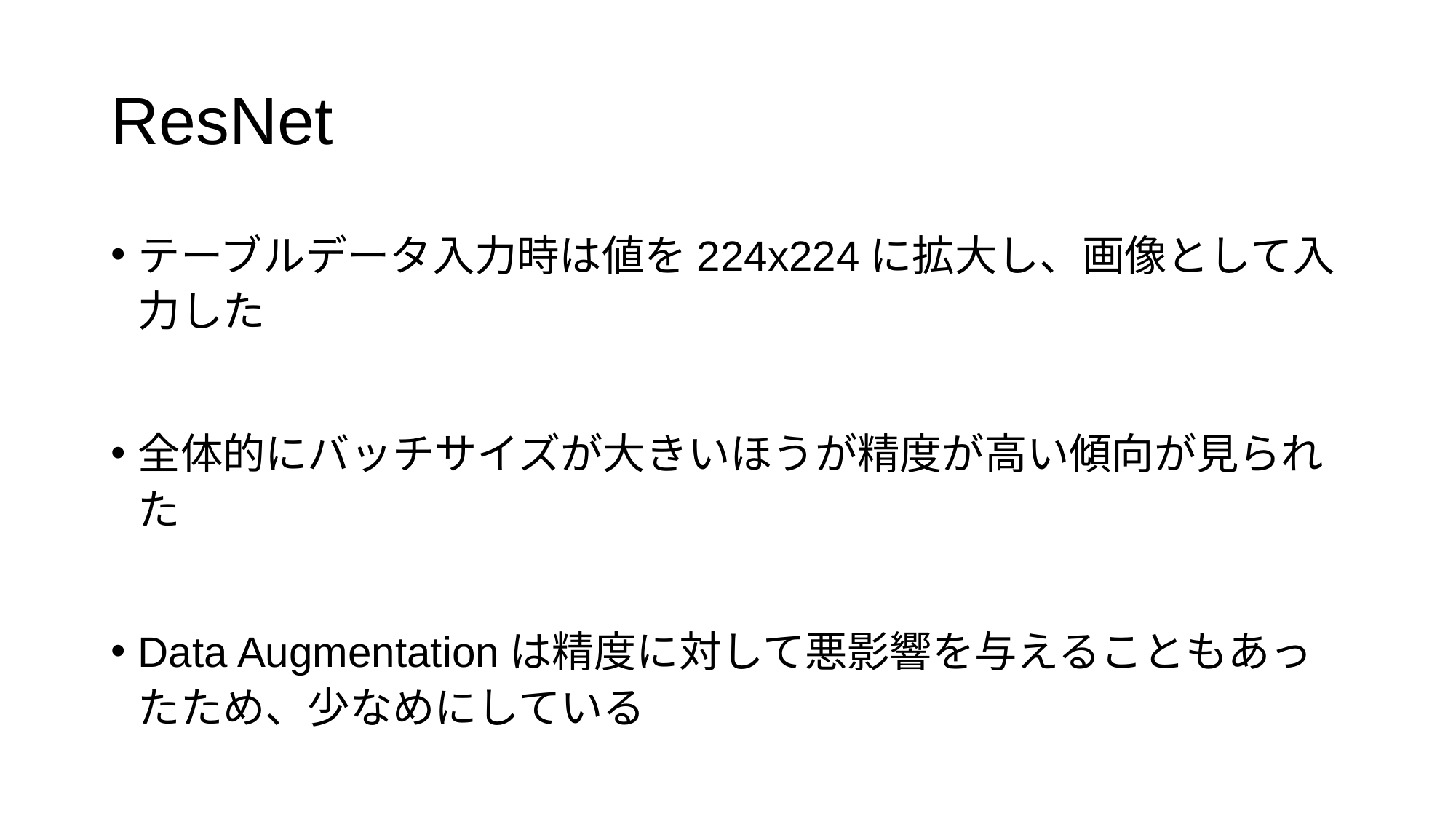

# ResNet
テーブルデータ入力時は値を224x224に拡大し、画像として入力した

全体的にバッチサイズが大きいほうが精度が高い傾向が見られた

Data Augmentationは精度に対して悪影響を与えることもあったため、少なめにしている